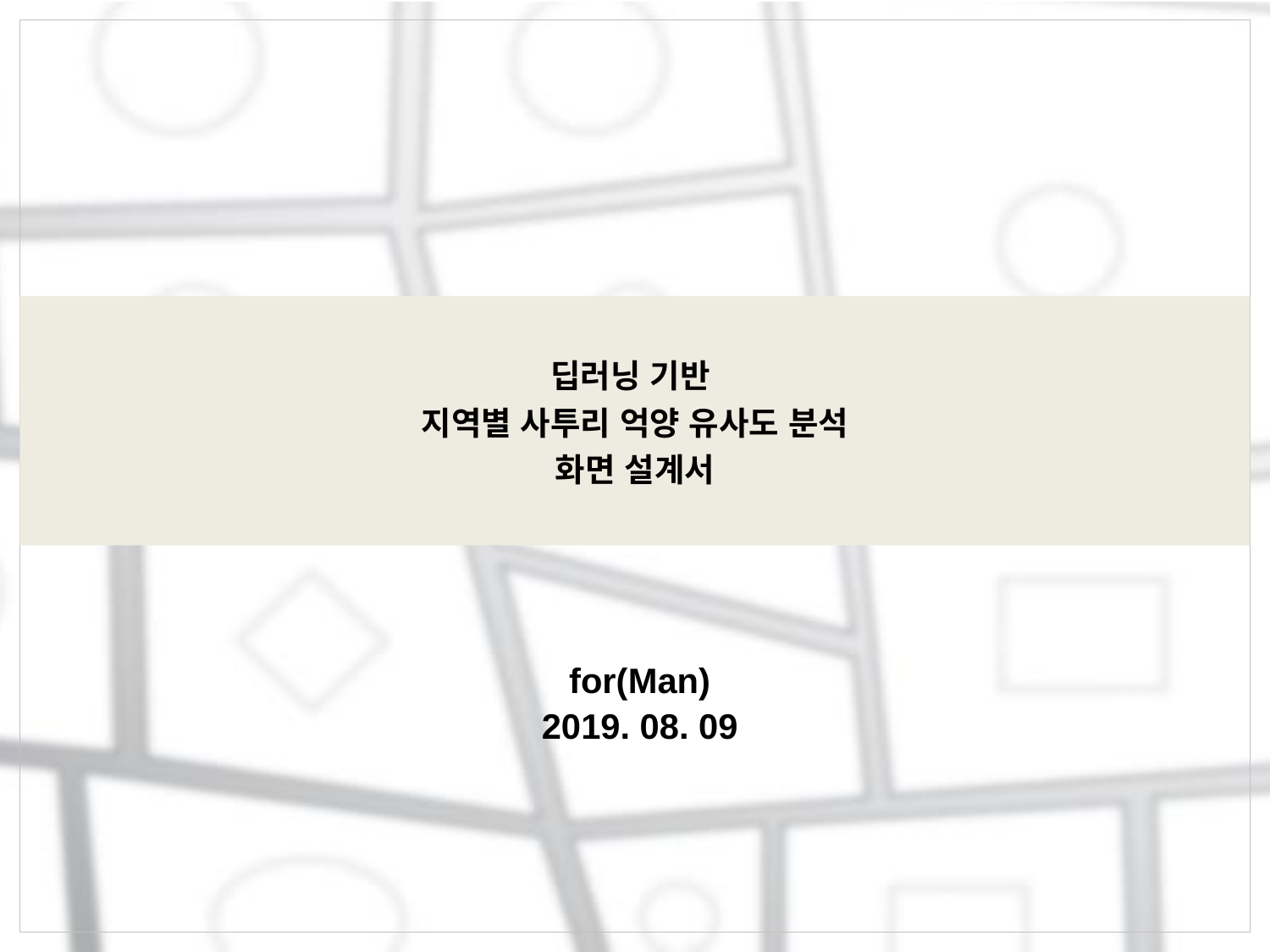

# 딥러닝 기반 지역별 사투리 억양 유사도 분석 화면 설계서
 for(Man)
 2019. 08. 09